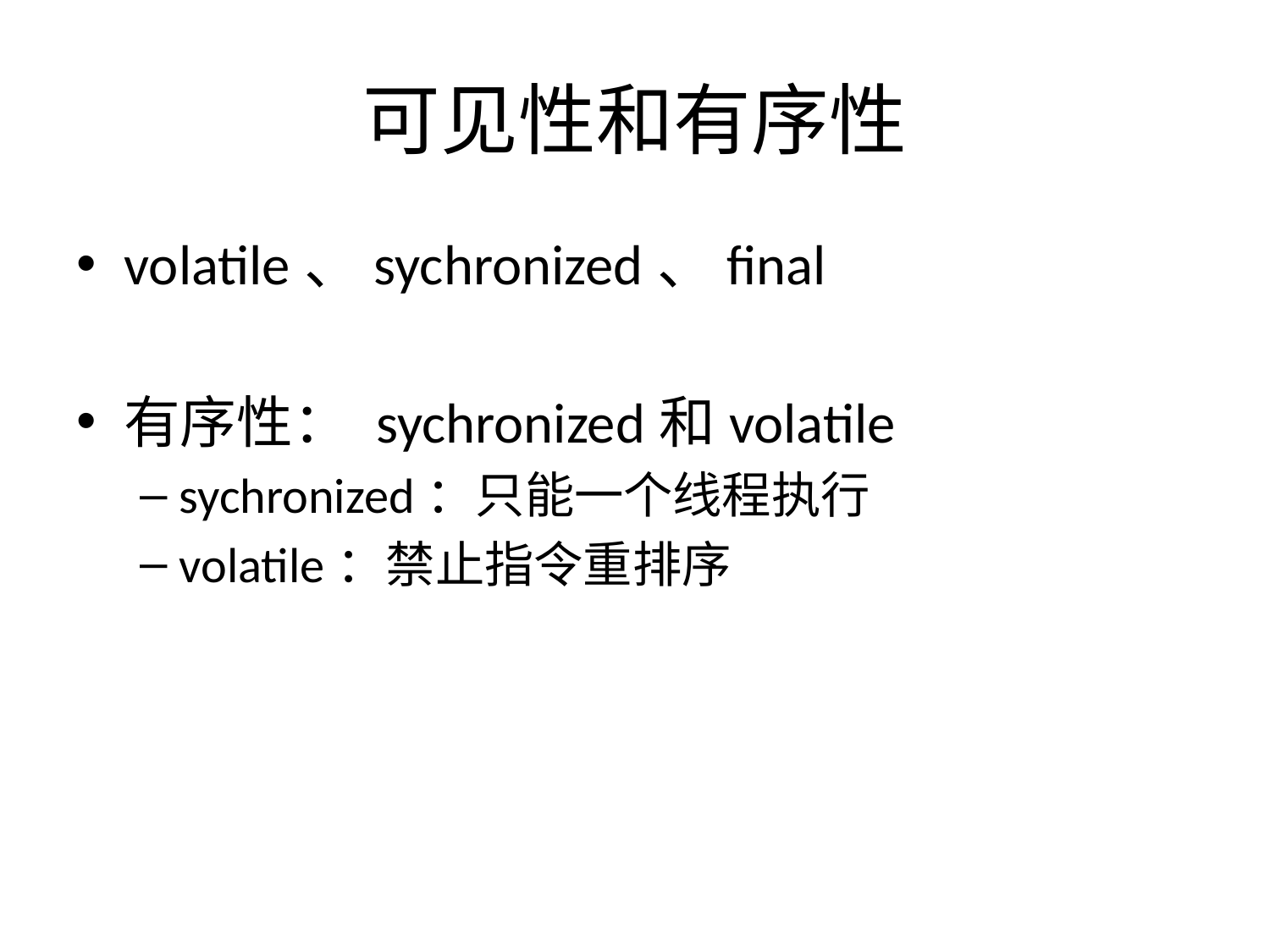

# 可见性和有序性
volatile、sychronized、final

有序性： sychronized和volatile
sychronized：只能一个线程执行
volatile：禁止指令重排序